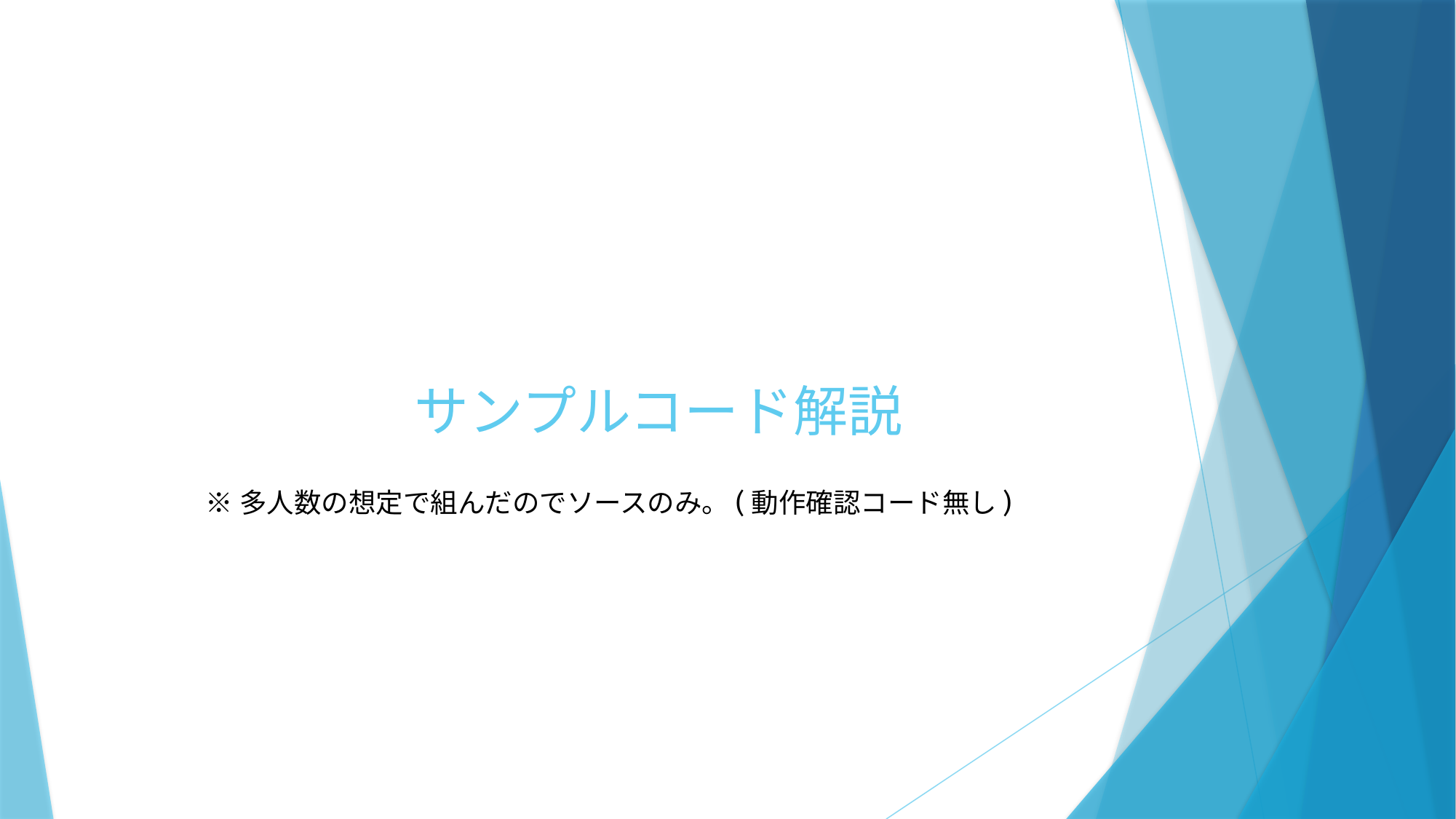

# サンプルコード解説
※多人数の想定で組んだのでソースのみ。(動作確認コード無し)